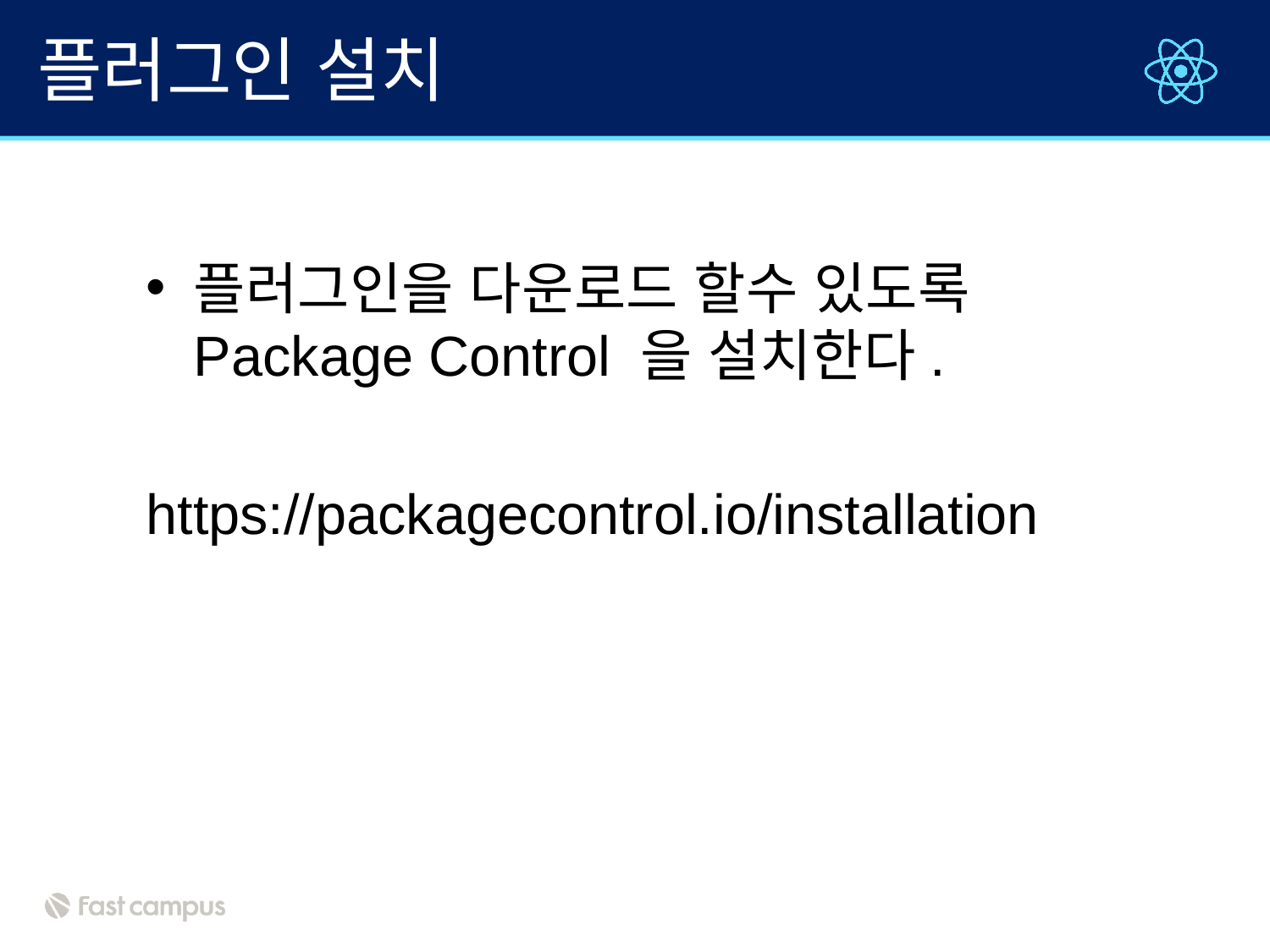

# 플러그인 설치
플러그인을 다운로드 할수 있도록 Package Control 을 설치한다.

https://packagecontrol.io/installation